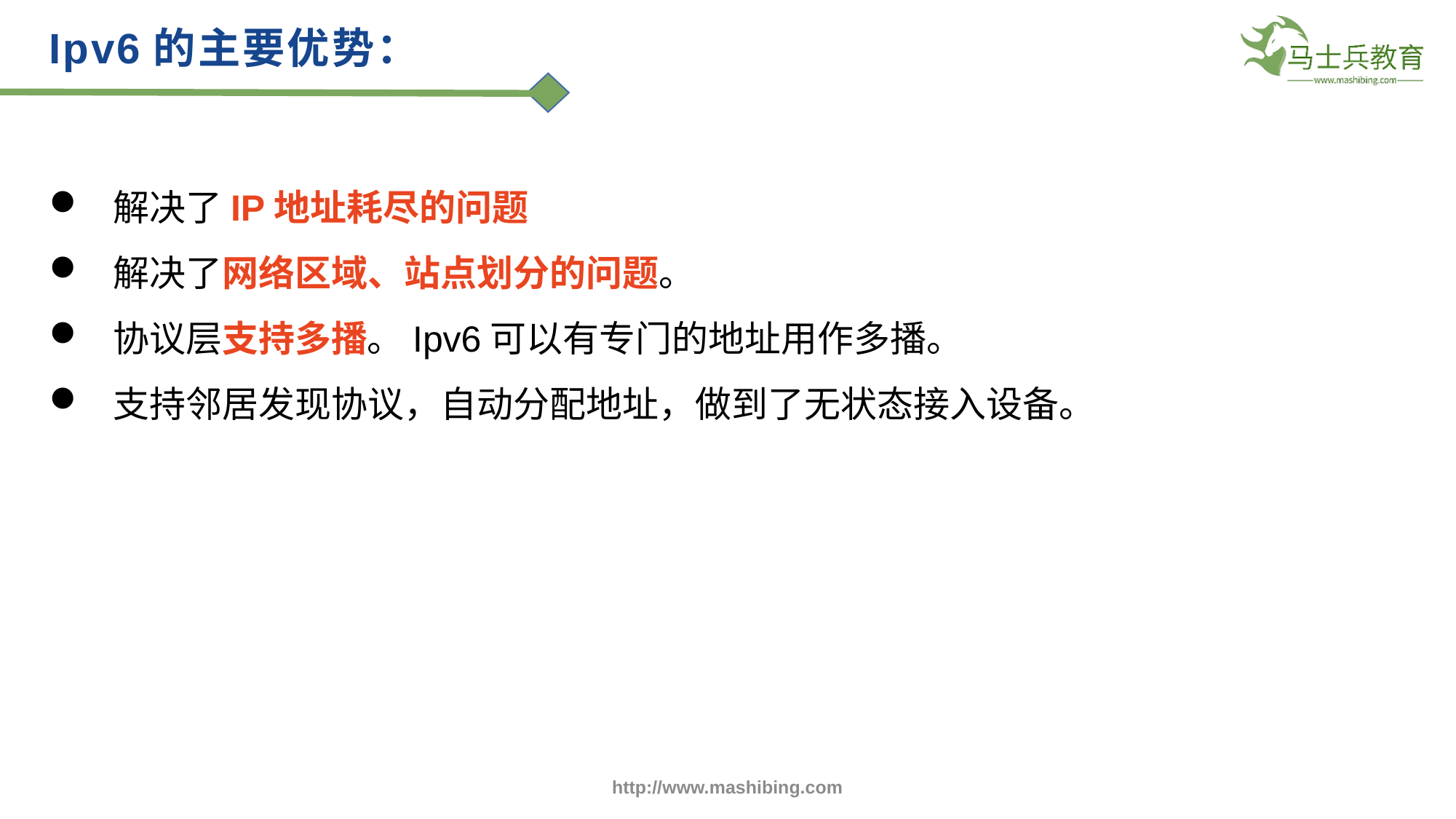

Ipv6的主要优势：
解决了IP地址耗尽的问题
解决了网络区域、站点划分的问题。
协议层支持多播。Ipv6可以有专门的地址用作多播。
支持邻居发现协议，自动分配地址，做到了无状态接入设备。
分组多播